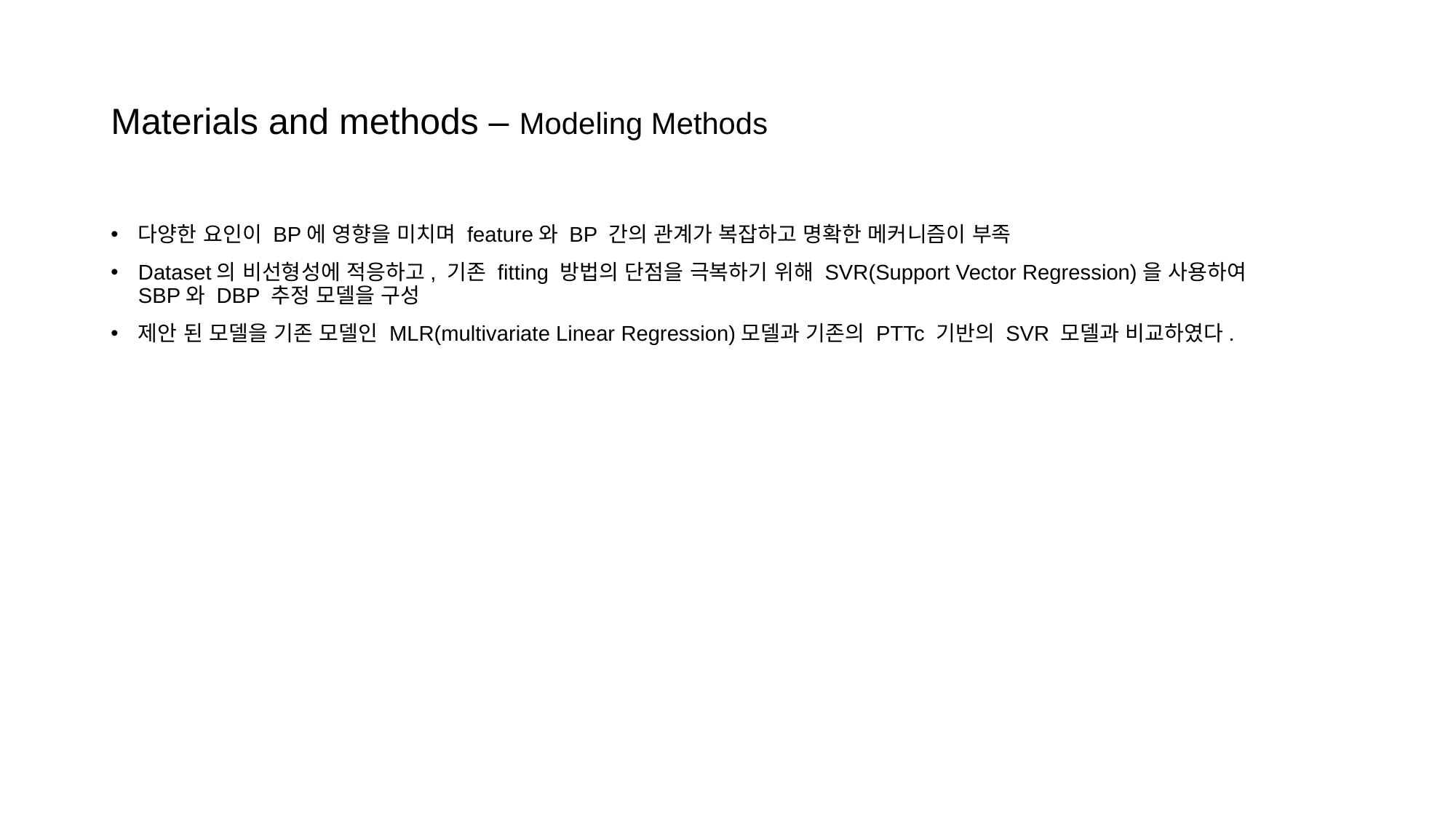

# Materials and methods – Modeling Methods
다양한 요인이 BP에 영향을 미치며 feature와 BP 간의 관계가 복잡하고 명확한 메커니즘이 부족
Dataset의 비선형성에 적응하고, 기존 fitting 방법의 단점을 극복하기 위해 SVR(Support Vector Regression)을 사용하여
SBP와 DBP 추정 모델을 구성
제안 된 모델을 기존 모델인 MLR(multivariate Linear Regression)모델과 기존의 PTTc 기반의 SVR 모델과 비교하였다.